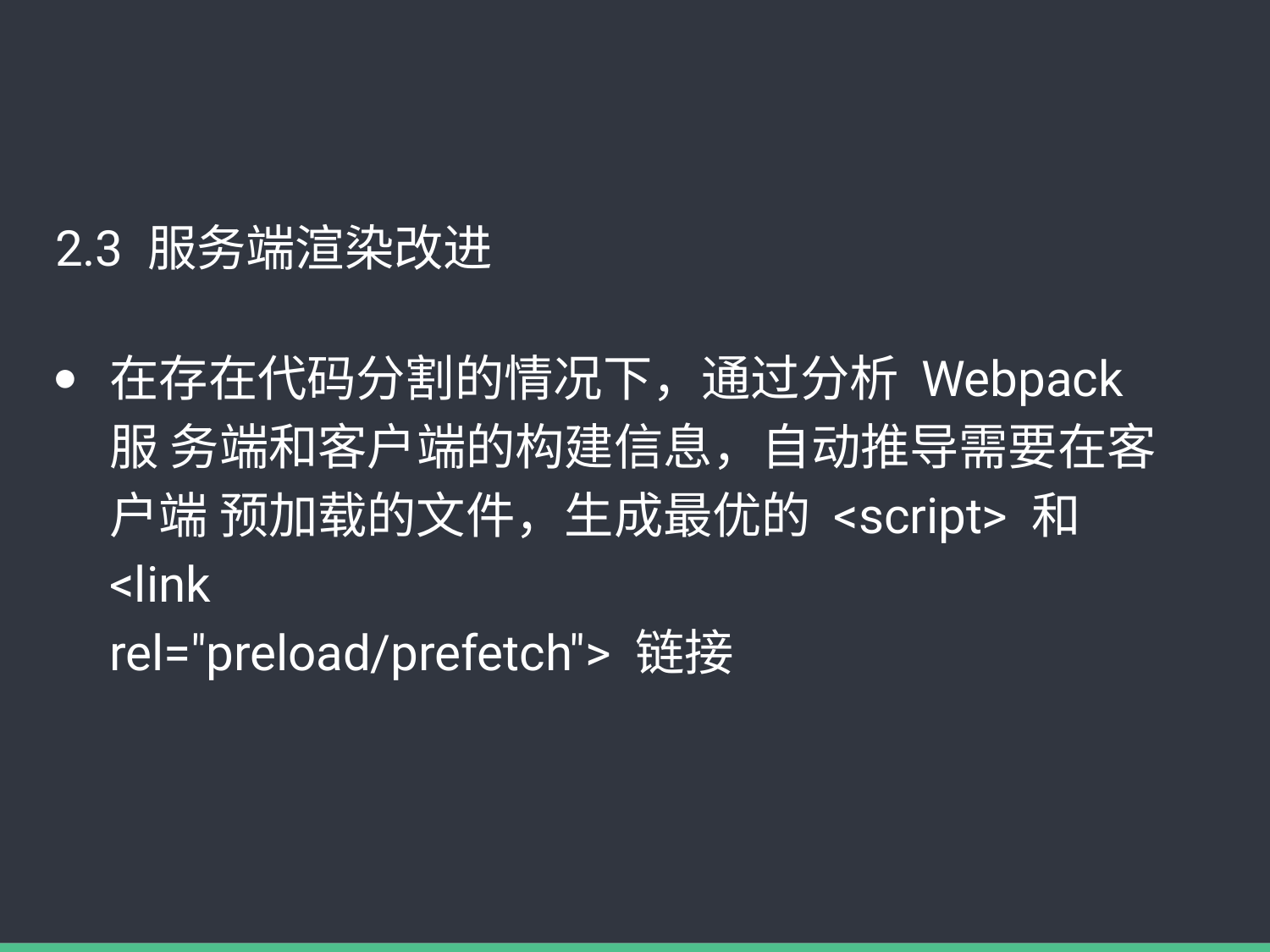

2.3 服务端渲染改进

在存在代码分割的情况下，通过分析 Webpack 服 务端和客户端的构建信息，自动推导需要在客户端 预加载的文件，生成最优的 <script> 和 <link
rel="preload/prefetch"> 链接